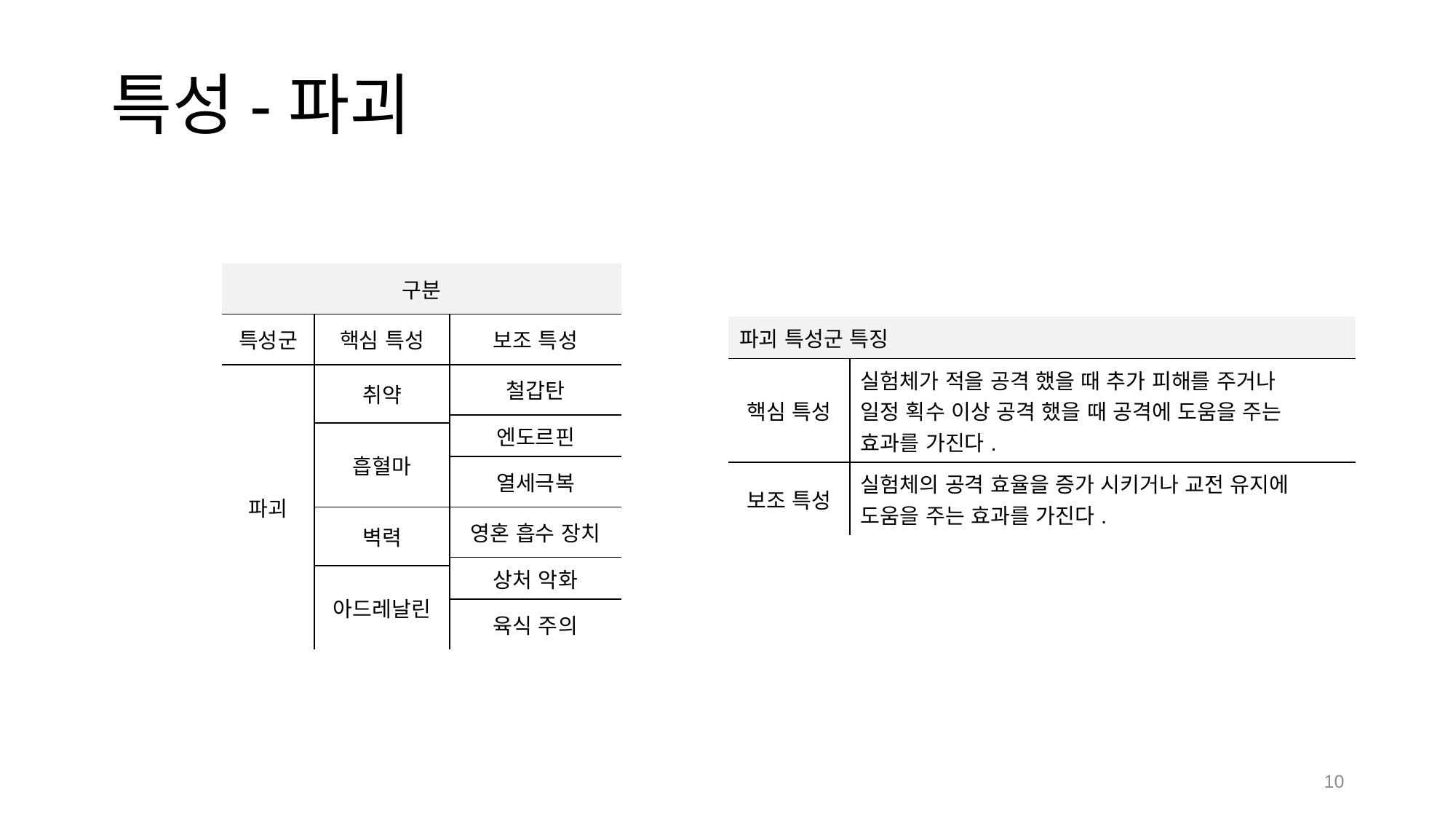

# 특성-파괴
| 구분 | 구분 | 설명 |
| --- | --- | --- |
| 특성군 | 핵심 특성 | 보조 특성 |
| 파괴 | 취약 | 철갑탄 |
|  |  | 엔도르핀 |
|  | 흡혈마 |  |
|  |  | 열세극복 |
|  | 벽력 | 영혼 흡수 장치 |
|  |  | 상처 악화 |
|  | 아드레날린 |  |
|  |  | 육식 주의 |
| 파괴 특성군 특징 |  |
| --- | --- |
| 핵심 특성 | 실험체가 적을 공격 했을 때 추가 피해를 주거나 일정 획수 이상 공격 했을 때 공격에 도움을 주는 효과를 가진다. |
| 보조 특성 | 실험체의 공격 효율을 증가 시키거나 교전 유지에 도움을 주는 효과를 가진다. |
10